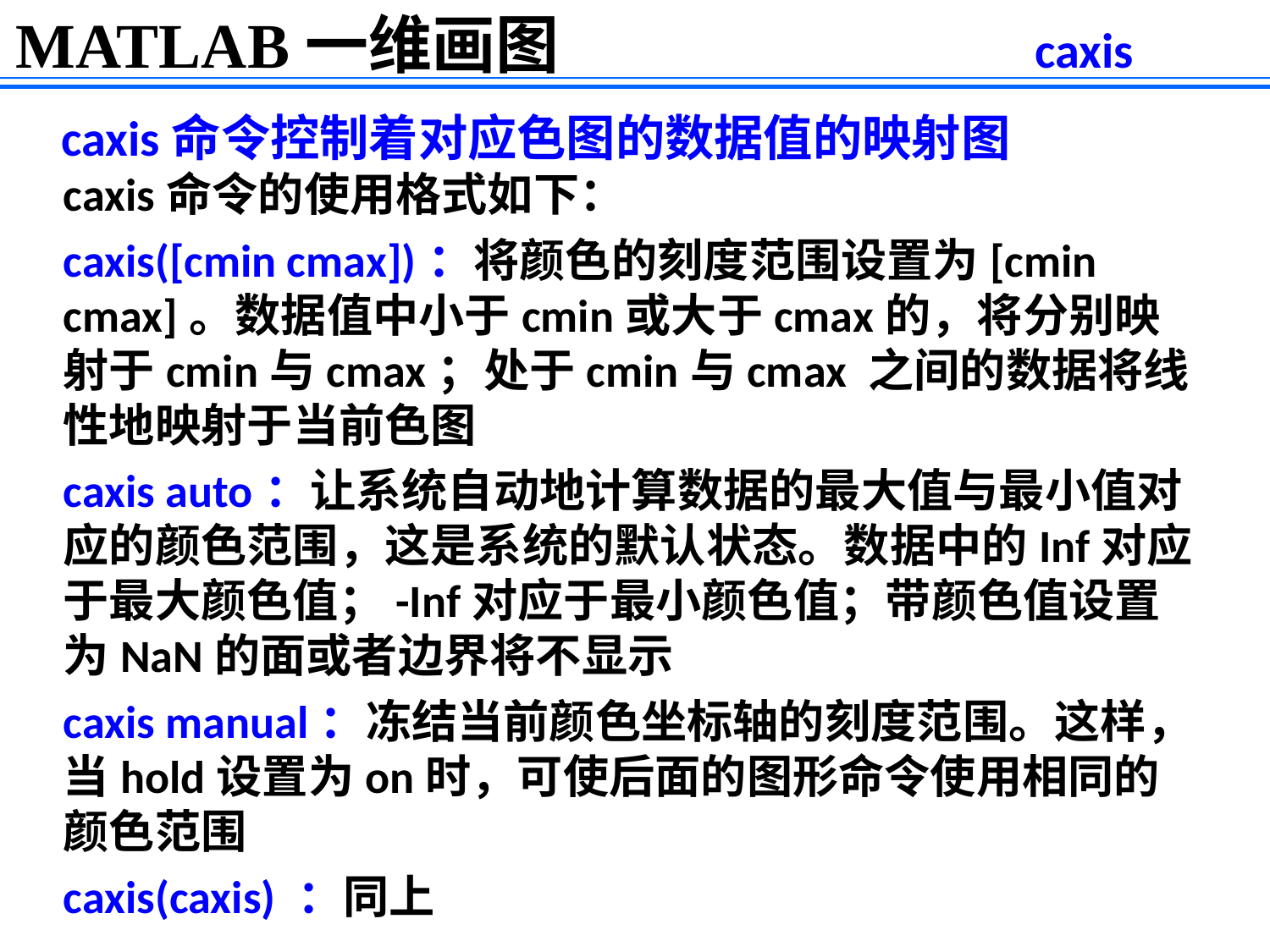

MATLAB一维画图                                caxis

caxis命令控制着对应色图的数据值的映射图
caxis命令的使用格式如下：
caxis([cmin cmax])：将颜色的刻度范围设置为[cmin cmax]。数据值中小于cmin或大于cmax的，将分别映射于cmin与cmax；处于cmin与cmax 之间的数据将线性地映射于当前色图
caxis auto：让系统自动地计算数据的最大值与最小值对应的颜色范围，这是系统的默认状态。数据中的Inf对应于最大颜色值；-Inf对应于最小颜色值；带颜色值设置为NaN的面或者边界将不显示
caxis manual：冻结当前颜色坐标轴的刻度范围。这样，当hold设置为on时，可使后面的图形命令使用相同的颜色范围
caxis(caxis) ：同上